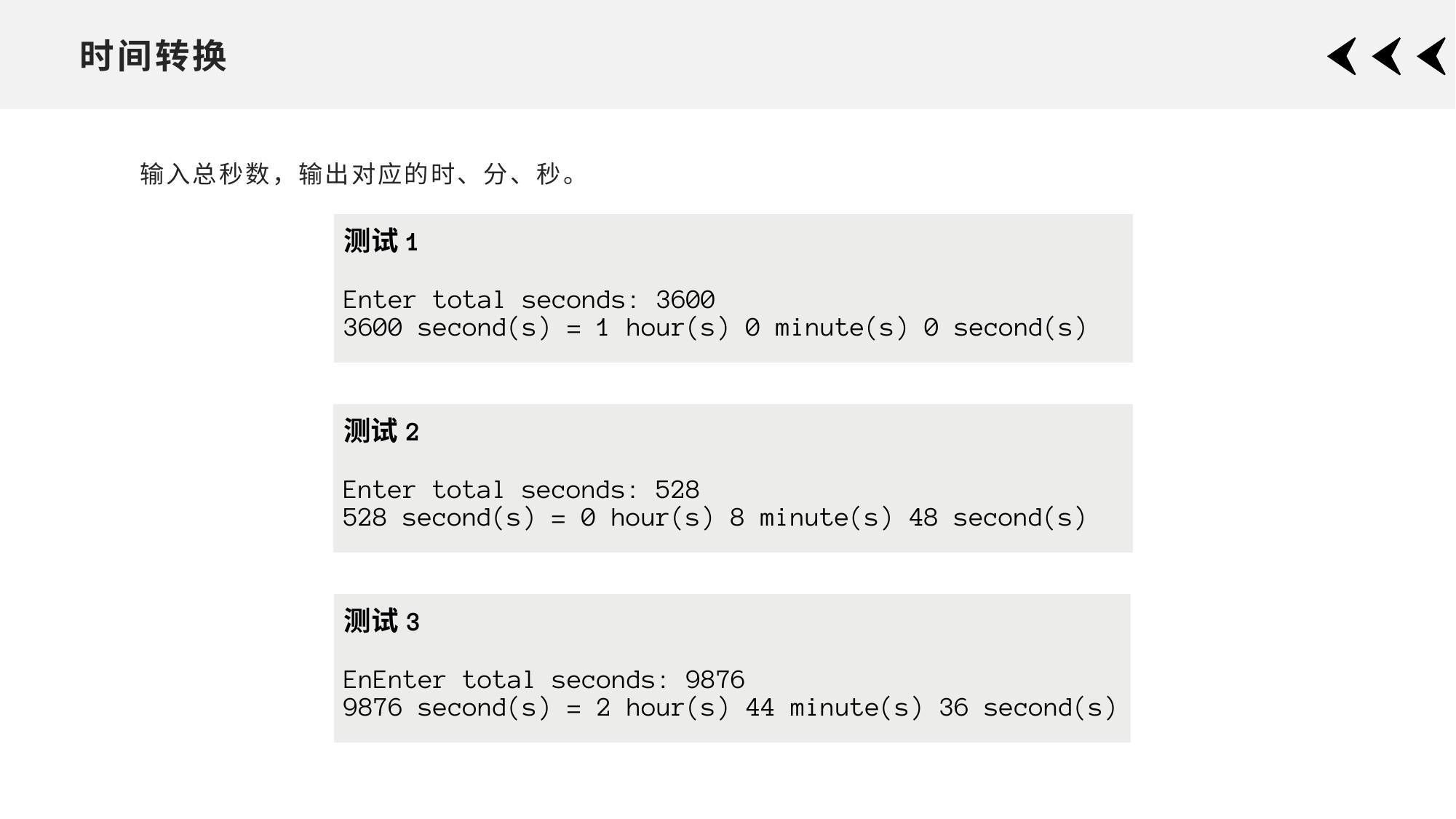

# 时间转换
输入总秒数，输出对应的时、分、秒。
| 测试1 Enter total seconds: 3600 3600 second(s) = 1 hour(s) 0 minute(s) 0 second(s) |
| --- |
| 测试2 Enter total seconds: 528 528 second(s) = 0 hour(s) 8 minute(s) 48 second(s) |
| --- |
| 测试3 EnEnter total seconds: 9876 9876 second(s) = 2 hour(s) 44 minute(s) 36 second(s) |
| --- |